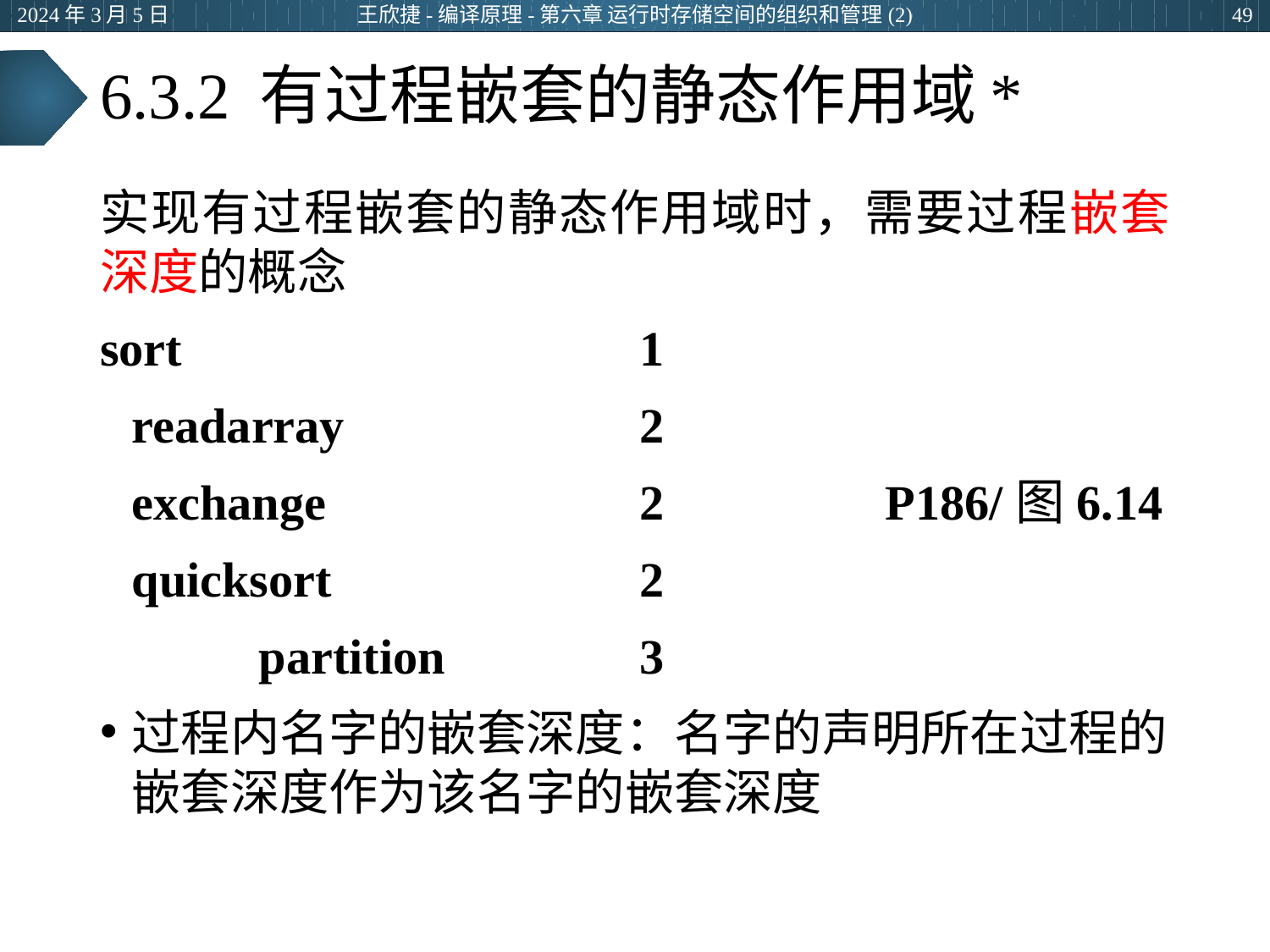

王欣捷-编译原理-第六章 运行时存储空间的组织和管理(2)
2024年3月5日
49
# 6.3.2 有过程嵌套的静态作用域*
实现有过程嵌套的静态作用域时，需要过程嵌套深度的概念
sort				1
	readarray			2
	exchange			2                  P186/图6.14
	quicksort			2
		partition		3
过程内名字的嵌套深度：名字的声明所在过程的嵌套深度作为该名字的嵌套深度